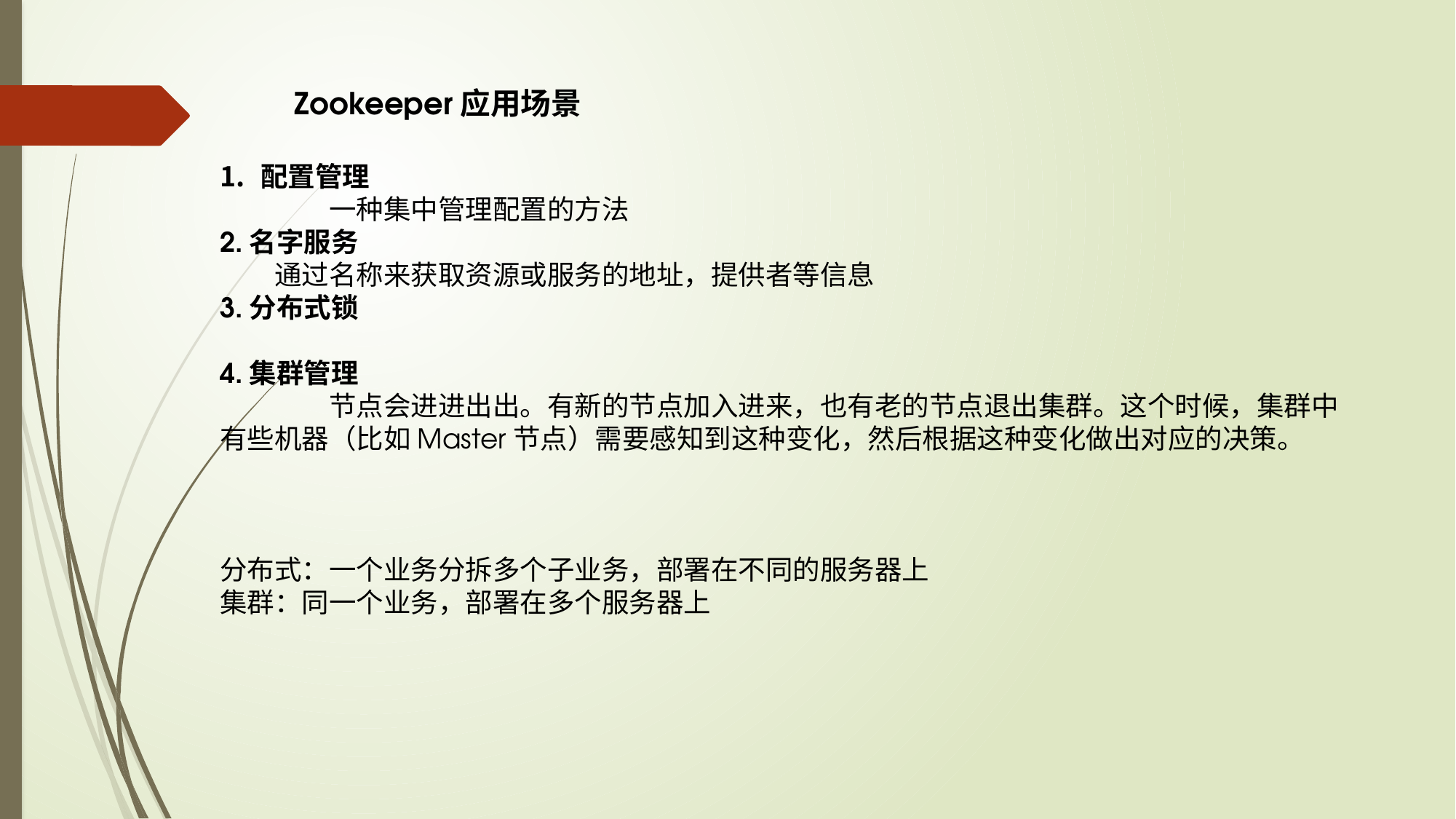

Zookeeper应用场景
配置管理
  	一种集中管理配置的方法
2.名字服务
通过名称来获取资源或服务的地址，提供者等信息
3.分布式锁

4.集群管理
	节点会进进出出。有新的节点加入进来，也有老的节点退出集群。这个时候，集群中有些机器（比如Master节点）需要感知到这种变化，然后根据这种变化做出对应的决策。

分布式：一个业务分拆多个子业务，部署在不同的服务器上
集群：同一个业务，部署在多个服务器上